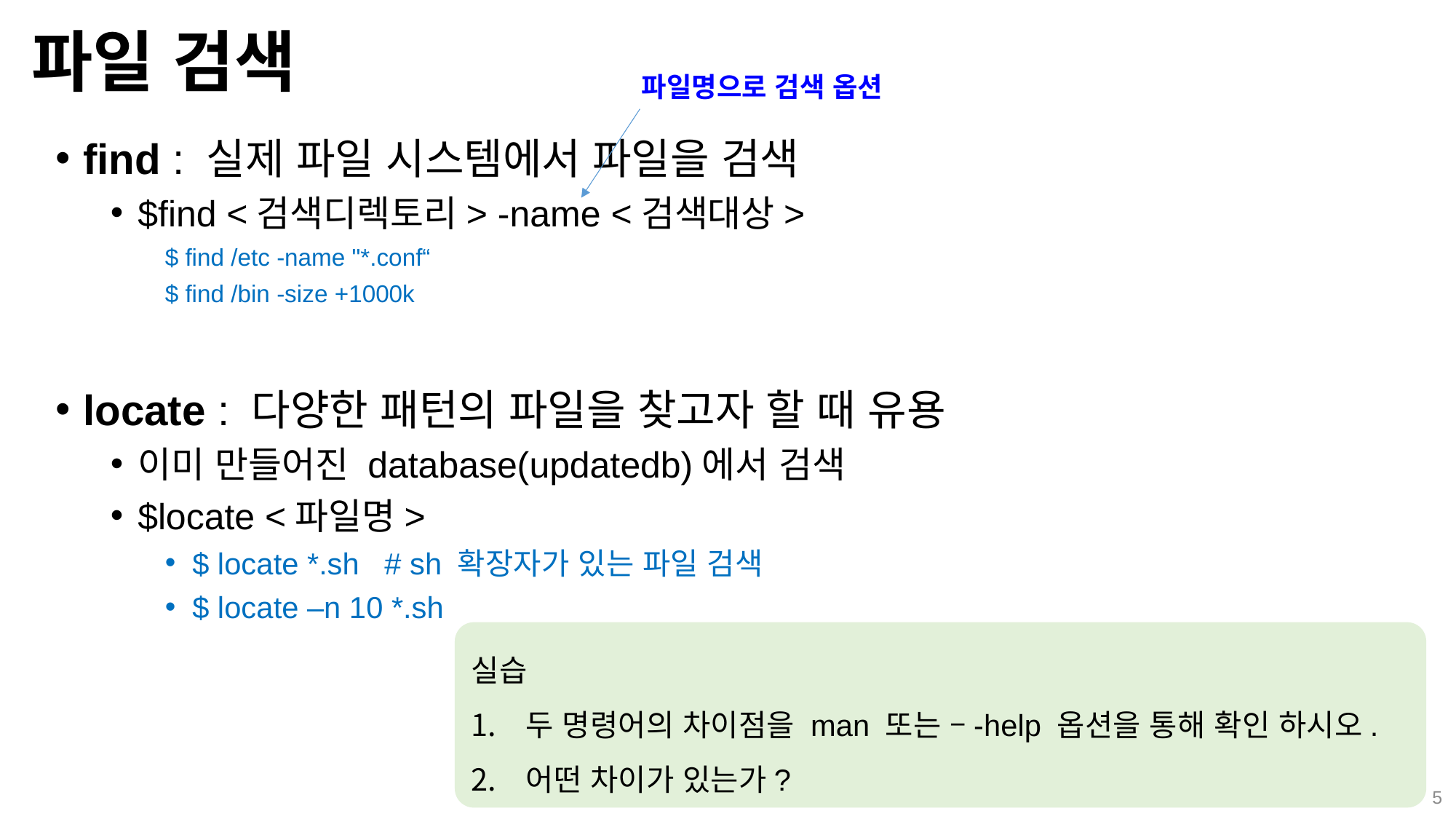

# 파일 검색
파일명으로 검색 옵션
find : 실제 파일 시스템에서 파일을 검색
$find <검색디렉토리> -name <검색대상>
$ find /etc -name "*.conf“
$ find /bin -size +1000k

locate : 다양한 패턴의 파일을 찾고자 할 때 유용
이미 만들어진 database(updatedb)에서 검색
$locate <파일명>
$ locate *.sh   # sh 확장자가 있는 파일 검색
$ locate –n 10 *.sh
실습
두 명령어의 차이점을 man 또는 –-help 옵션을 통해 확인 하시오.
어떤 차이가 있는가?

5